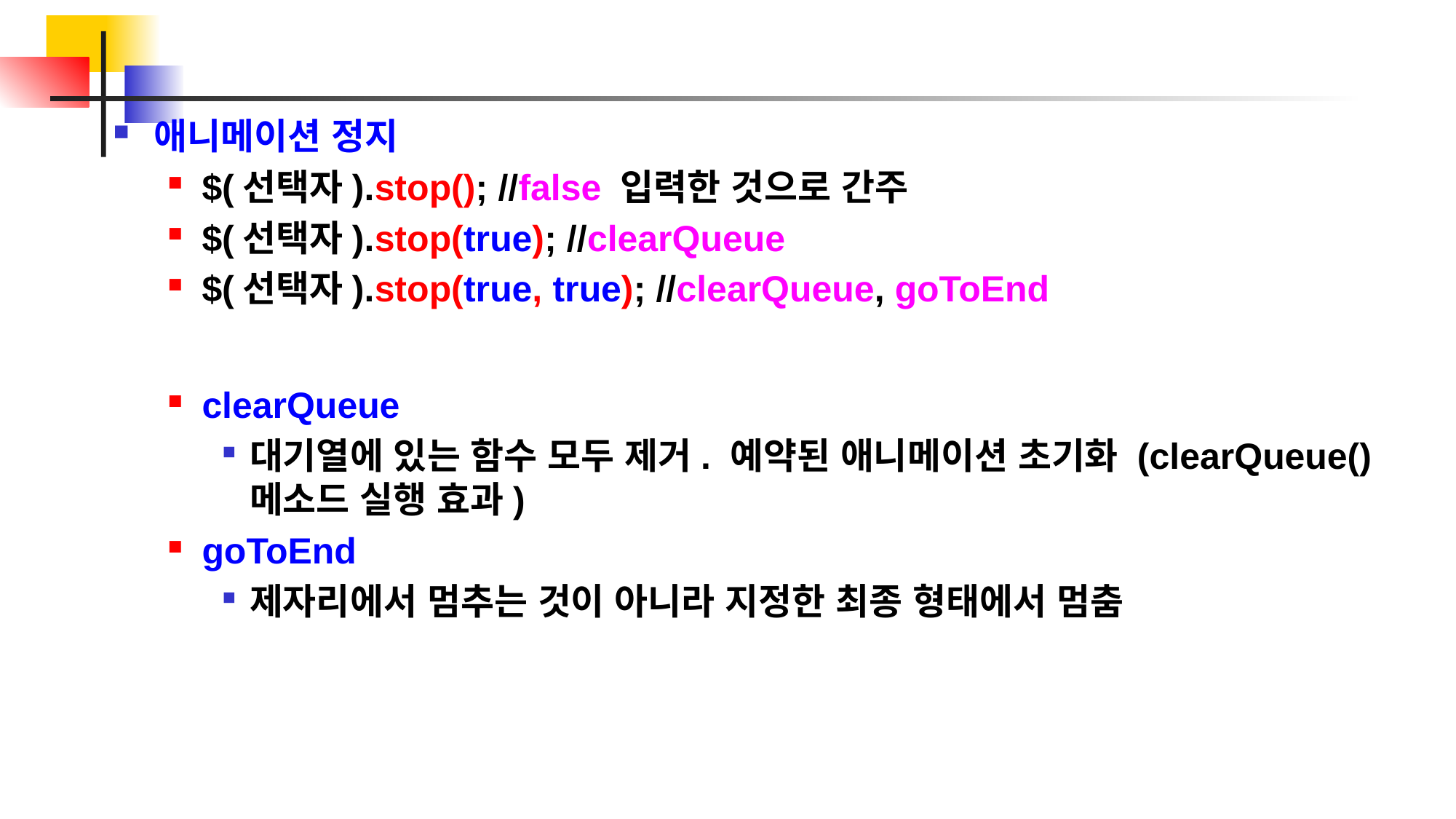

애니메이션 정지
$(선택자).stop(); //false 입력한 것으로 간주
$(선택자).stop(true); //clearQueue
$(선택자).stop(true, true); //clearQueue, goToEnd

clearQueue
대기열에 있는 함수 모두 제거. 예약된 애니메이션 초기화 (clearQueue() 메소드 실행 효과)
goToEnd
제자리에서 멈추는 것이 아니라 지정한 최종 형태에서 멈춤